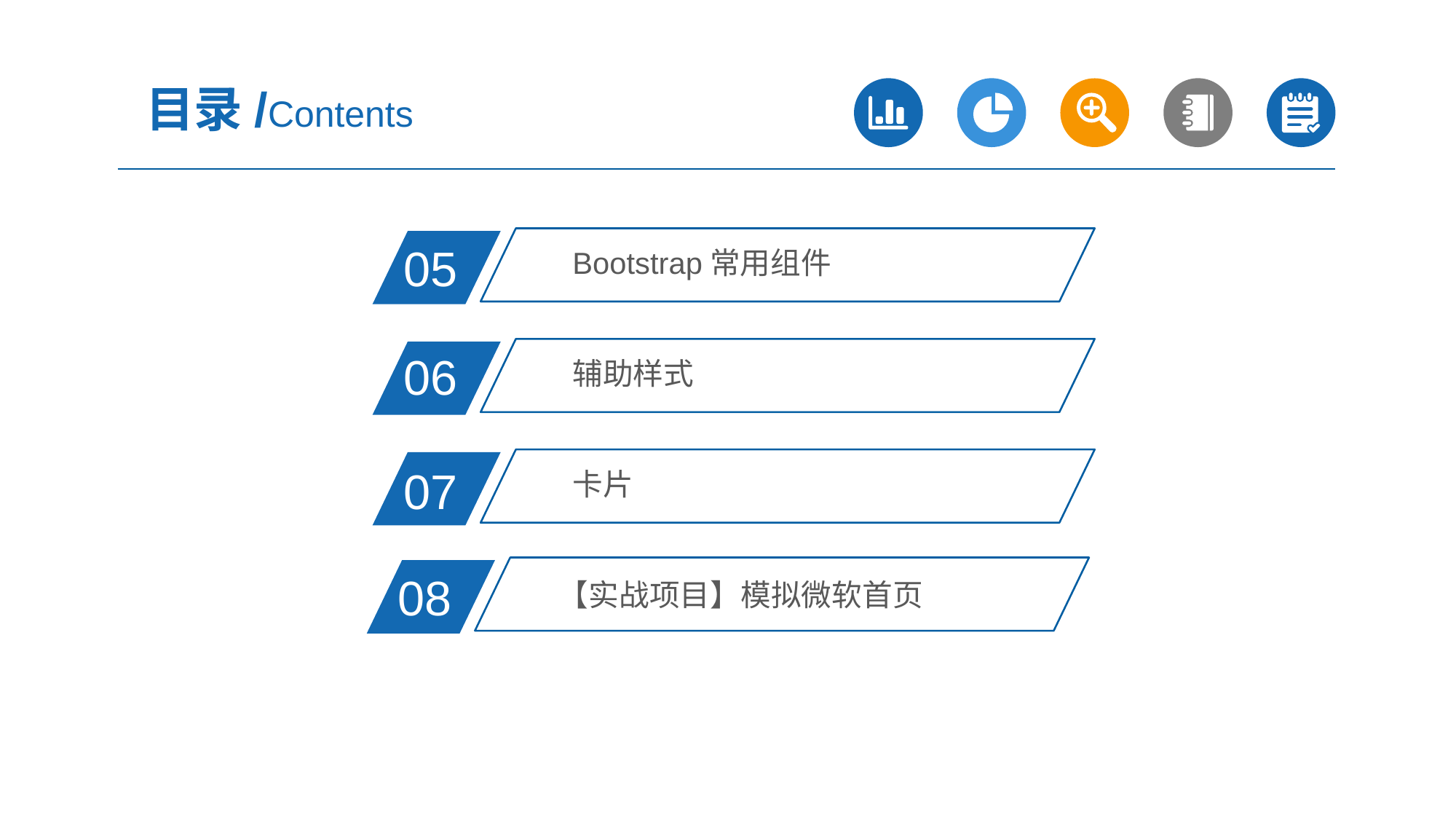

目录/Contents

Bootstrap常用组件

05

辅助样式
06

卡片

07

【实战项目】模拟微软首页

08